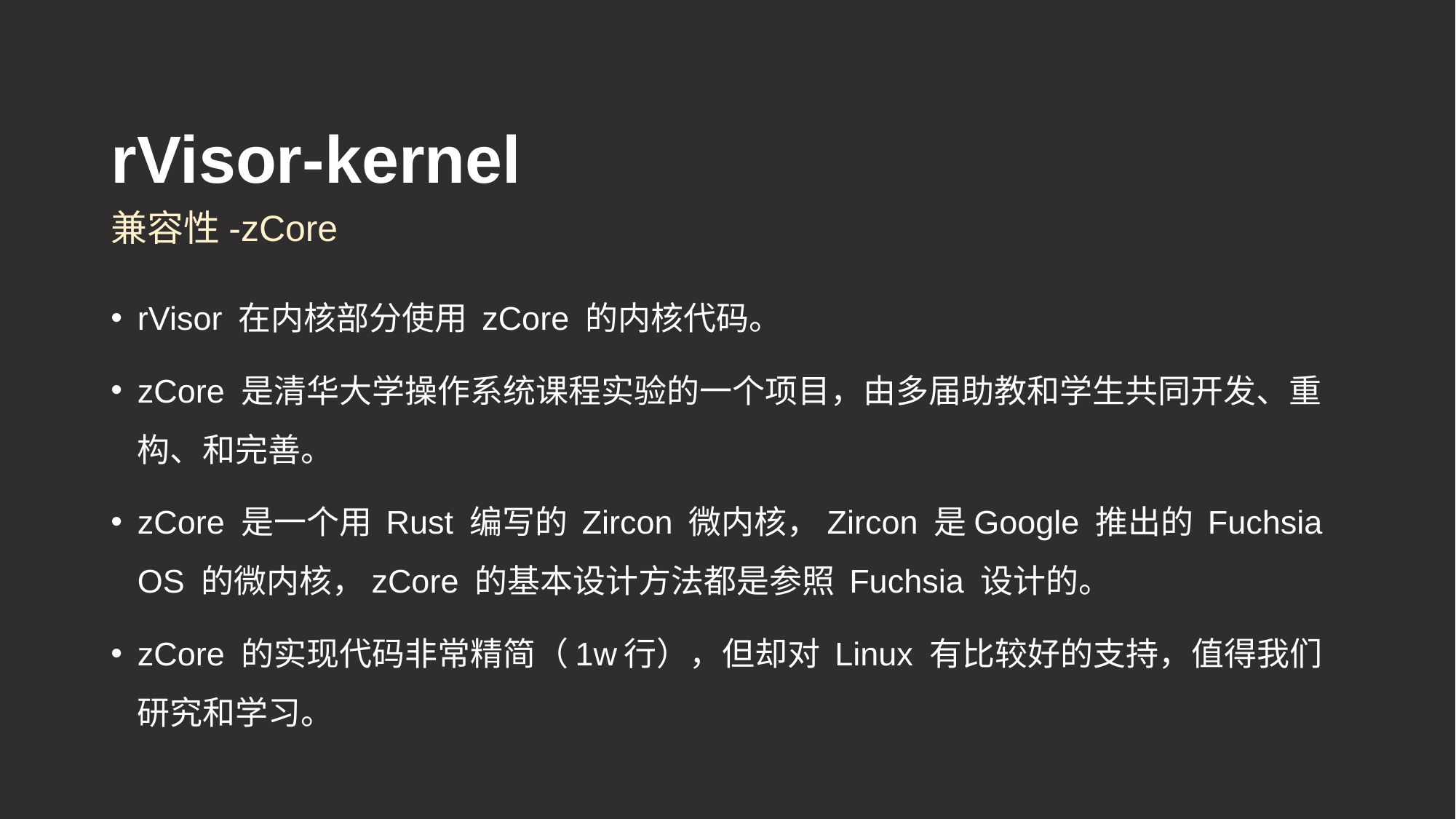

# rVisor-kernel
兼容性-zCore

rVisor 在内核部分使用 zCore 的内核代码。
zCore 是清华大学操作系统课程实验的一个项目，由多届助教和学生共同开发、重构、和完善。
zCore 是一个用 Rust 编写的 Zircon 微内核，Zircon 是Google 推出的 Fuchsia OS 的微内核，zCore 的基本设计方法都是参照 Fuchsia 设计的。
zCore 的实现代码非常精简（1w行），但却对 Linux 有比较好的支持，值得我们研究和学习。